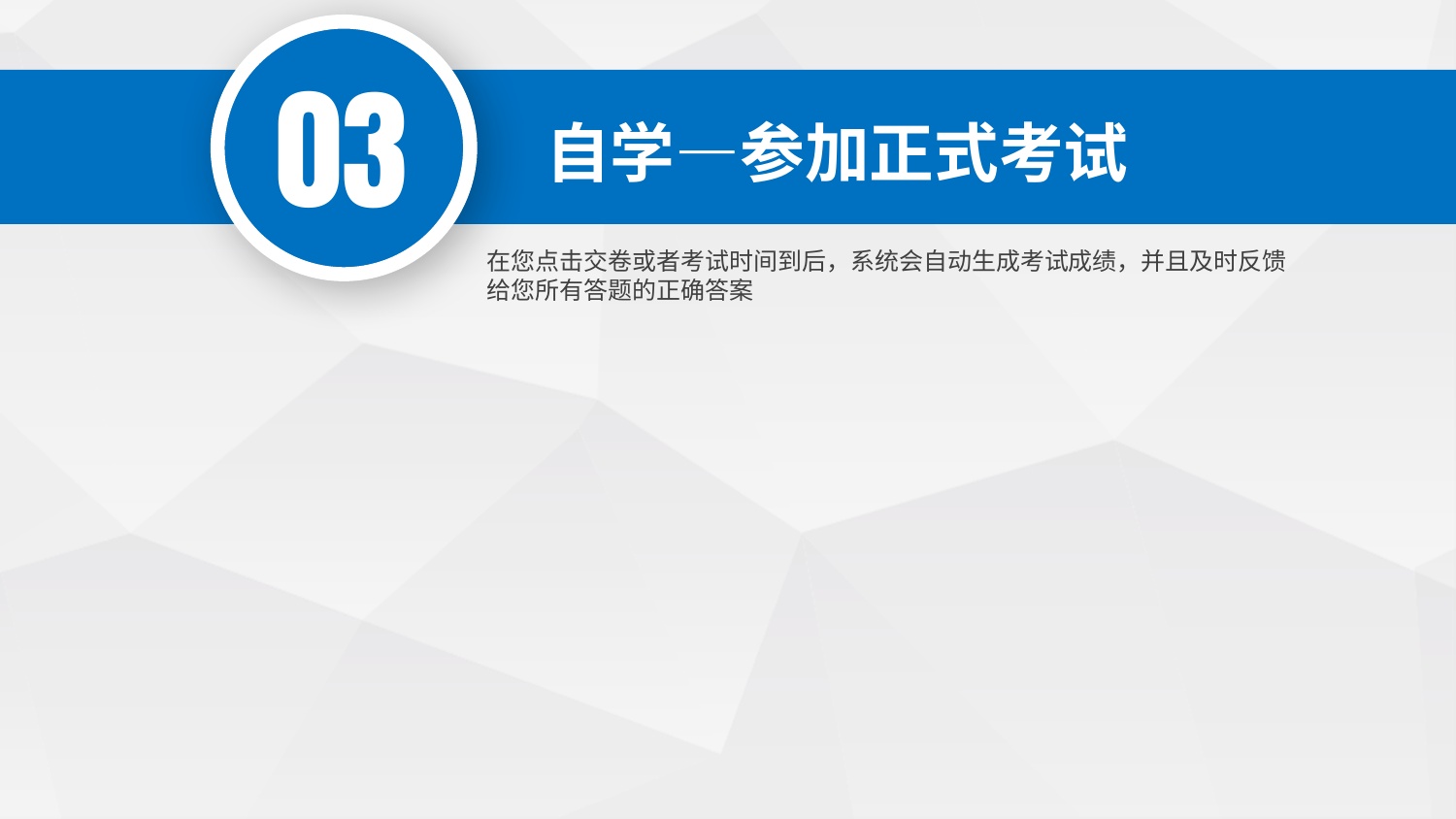

03

自学—参加正式考试
在您点击交卷或者考试时间到后，系统会自动生成考试成绩，并且及时反馈给您所有答题的正确答案